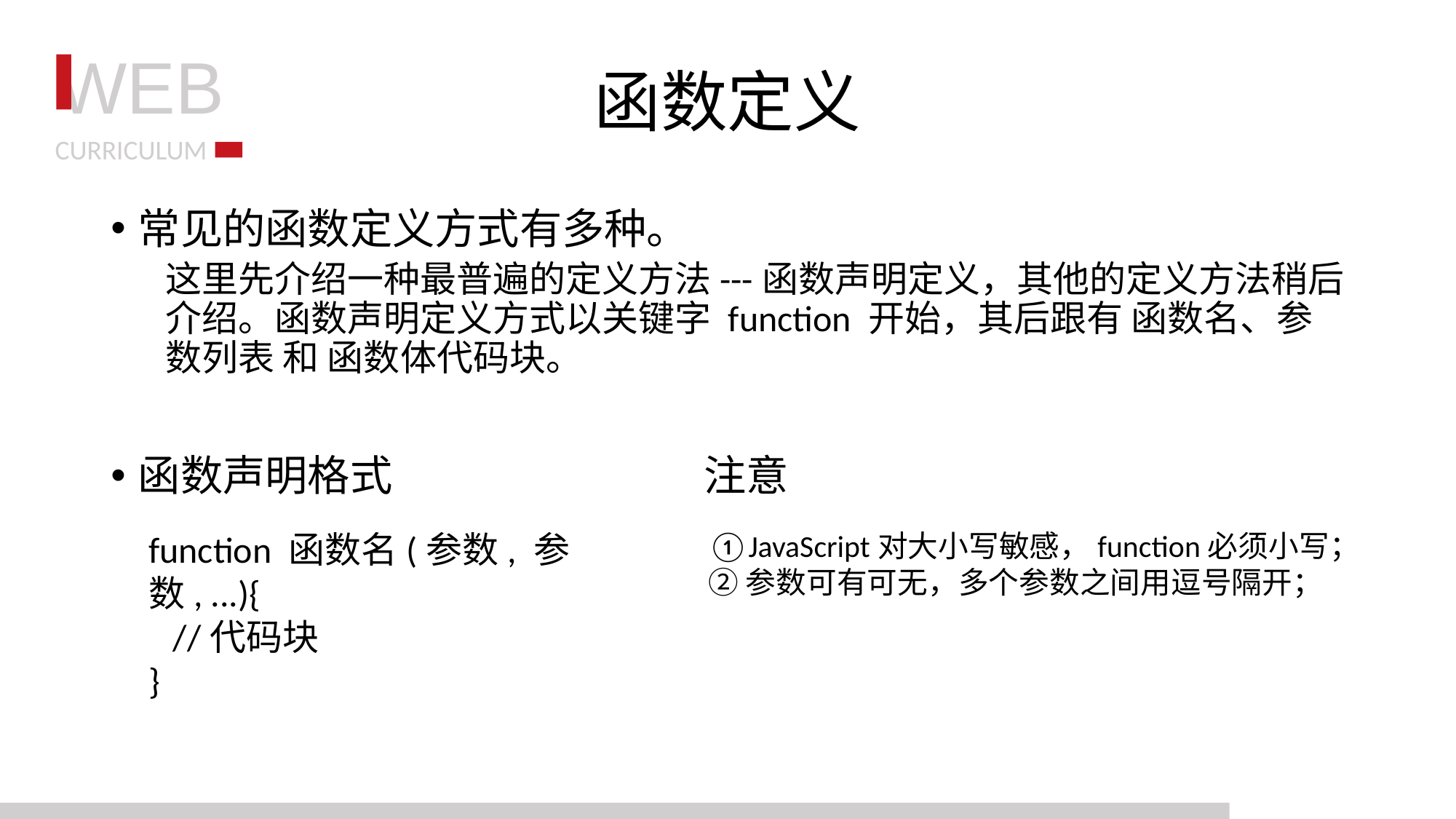

# 函数定义
常见的函数定义方式有多种。
这里先介绍一种最普遍的定义方法---函数声明定义，其他的定义方法稍后介绍。函数声明定义方式以关键字 function 开始，其后跟有 函数名、参数列表 和 函数体代码块。

函数声明格式                                 注意

function 函数名(参数, 参数, ...){
   //代码块
}
①JavaScript对大小写敏感，function必须小写；
②参数可有可无，多个参数之间用逗号隔开；